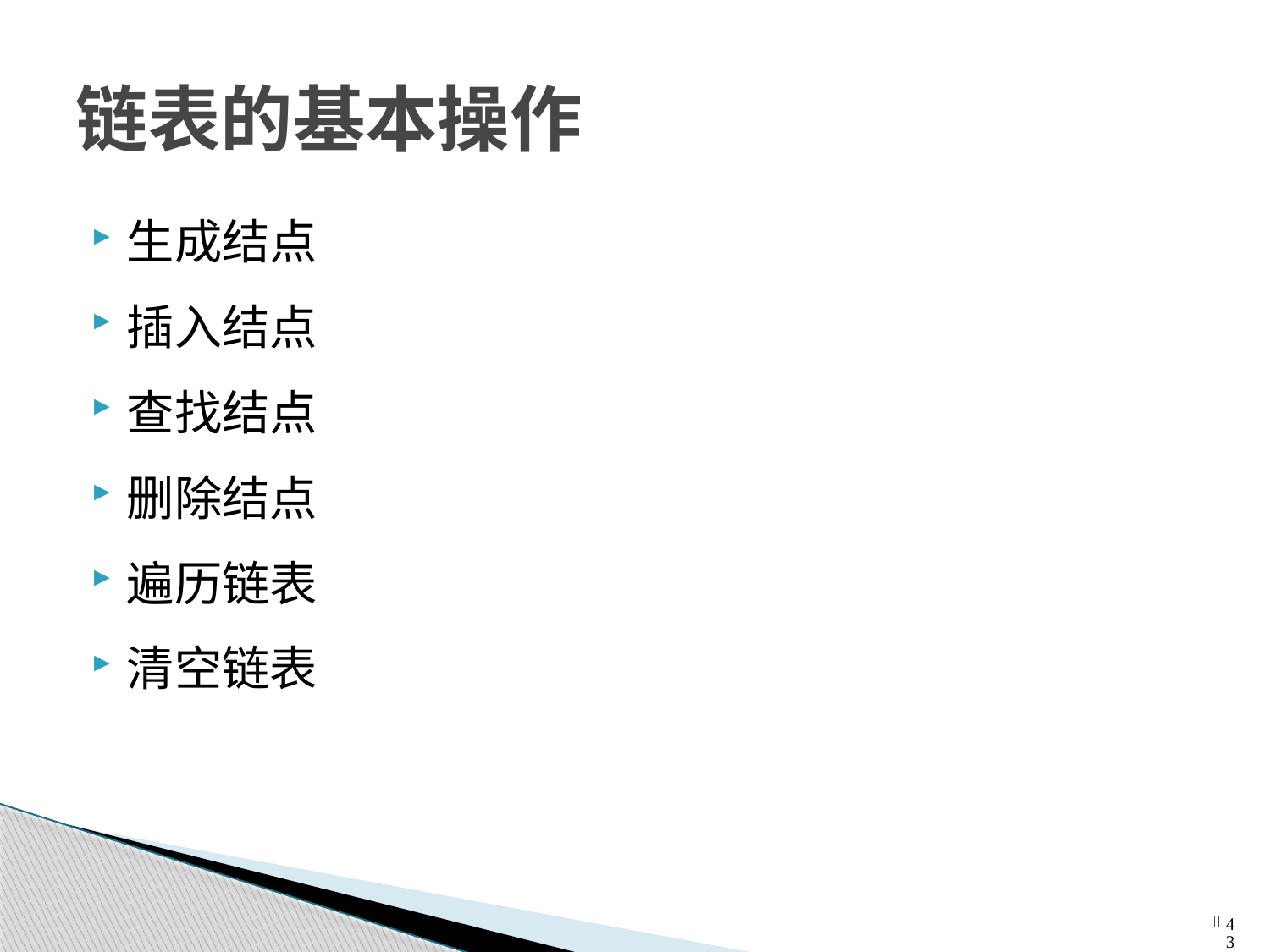

9.2 线性群体 —— 9.2.3 顺序访问群体——链表类
# 链表的基本操作
生成结点
插入结点
查找结点
删除结点
遍历链表
清空链表
43